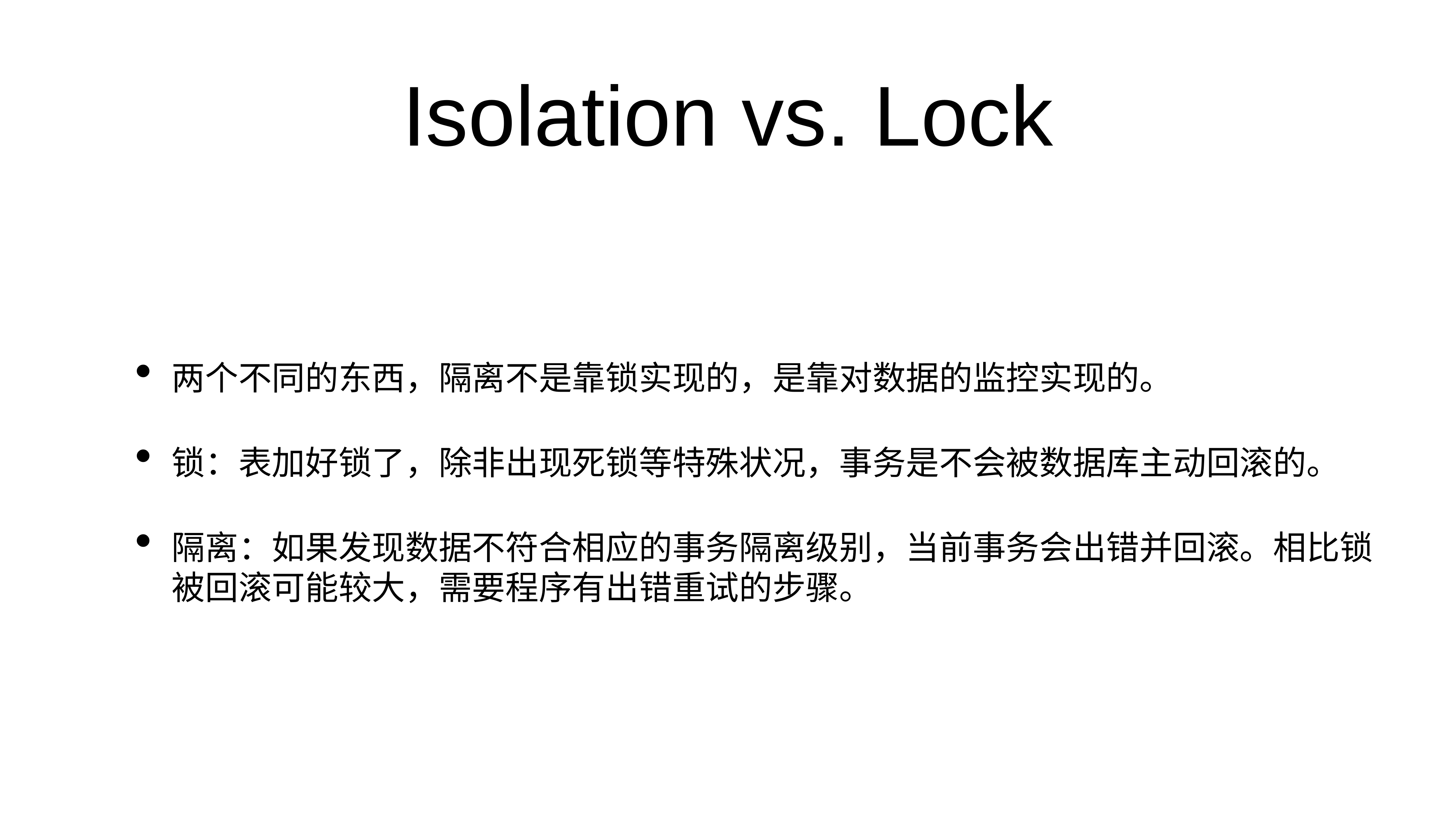

# Isolation vs. Lock
两个不同的东西，隔离不是靠锁实现的，是靠对数据的监控实现的。
锁：表加好锁了，除非出现死锁等特殊状况，事务是不会被数据库主动回滚的。
隔离：如果发现数据不符合相应的事务隔离级别，当前事务会出错并回滚。相比锁被回滚可能较大，需要程序有出错重试的步骤。